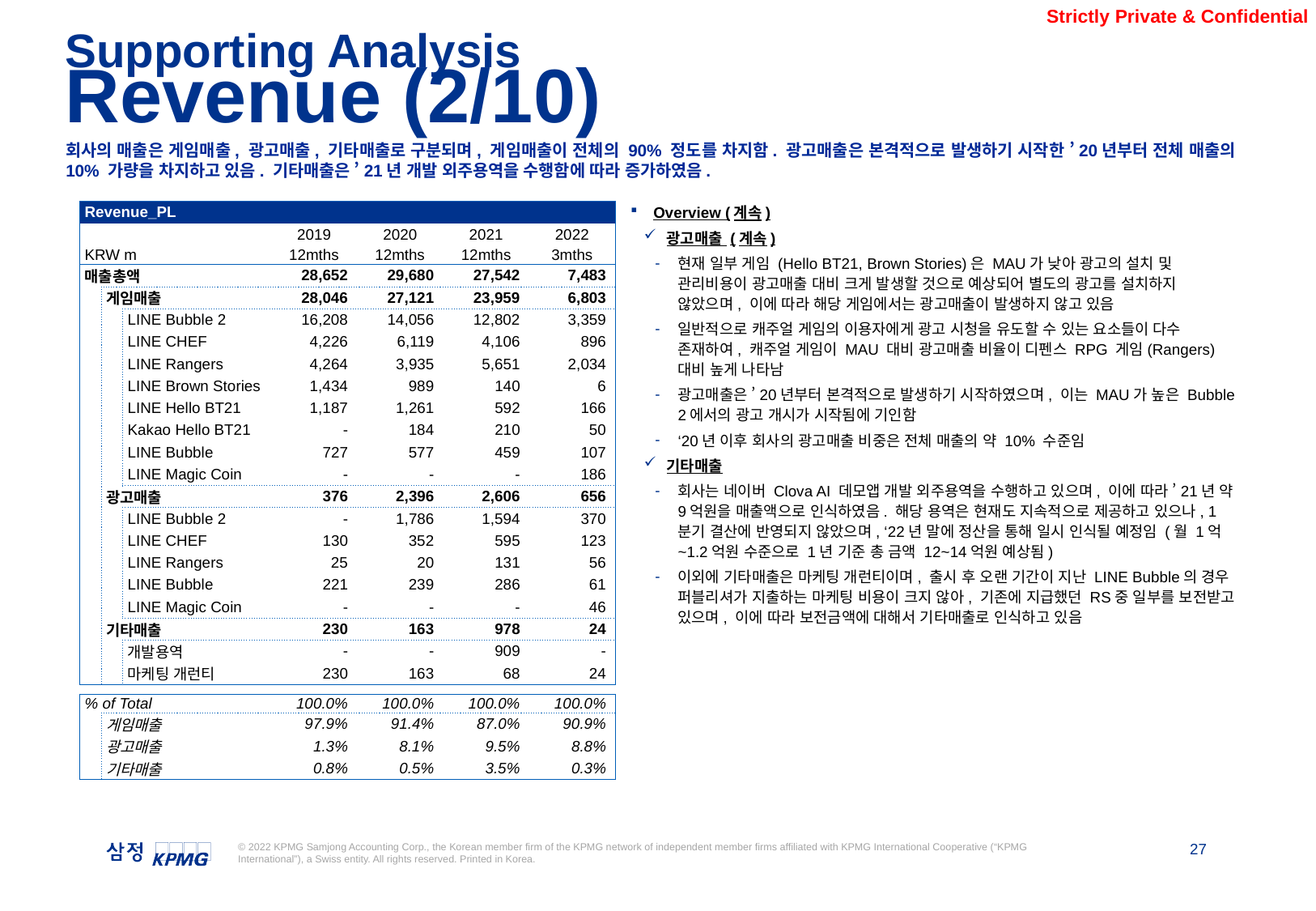

Supporting Analysis
Revenue (2/10)
회사의 매출은 게임매출, 광고매출, 기타매출로 구분되며, 게임매출이 전체의 90% 정도를 차지함. 광고매출은 본격적으로 발생하기 시작한 ’20년부터 전체 매출의 10% 가량을 차지하고 있음. 기타매출은 ’21년 개발 외주용역을 수행함에 따라 증가하였음.
| Revenue\_PL |  |  |  |  |  |  |
| --- | --- | --- | --- | --- | --- | --- |
|  |  |  | 2019 | 2020 | 2021 | 2022 |
| KRW m |  |  | 12mths | 12mths | 12mths | 3mths |
| 매출총액 |  |  | 28,652 | 29,680 | 27,542 | 7,483 |
|  | 게임매출 |  | 28,046 | 27,121 | 23,959 | 6,803 |
|  |  | LINE Bubble 2 | 16,208 | 14,056 | 12,802 | 3,359 |
|  |  | LINE CHEF | 4,226 | 6,119 | 4,106 | 896 |
|  |  | LINE Rangers | 4,264 | 3,935 | 5,651 | 2,034 |
|  |  | LINE Brown Stories | 1,434 | 989 | 140 | 6 |
|  |  | LINE Hello BT21 | 1,187 | 1,261 | 592 | 166 |
|  |  | Kakao Hello BT21 | - | 184 | 210 | 50 |
|  |  | LINE Bubble | 727 | 577 | 459 | 107 |
|  |  | LINE Magic Coin | - | - | - | 186 |
|  | 광고매출 |  | 376 | 2,396 | 2,606 | 656 |
|  |  | LINE Bubble 2 | - | 1,786 | 1,594 | 370 |
|  |  | LINE CHEF | 130 | 352 | 595 | 123 |
|  |  | LINE Rangers | 25 | 20 | 131 | 56 |
|  |  | LINE Bubble | 221 | 239 | 286 | 61 |
|  |  | LINE Magic Coin | - | - | - | 46 |
|  | 기타매출 |  | 230 | 163 | 978 | 24 |
|  |  | 개발용역 | - | - | 909 | - |
|  |  | 마케팅 개런티 | 230 | 163 | 68 | 24 |
|  |  |  |  |  |  |  |
| % of Total |  |  | 100.0% | 100.0% | 100.0% | 100.0% |
|  | 게임매출 |  | 97.9% | 91.4% | 87.0% | 90.9% |
|  | 광고매출 |  | 1.3% | 8.1% | 9.5% | 8.8% |
|  | 기타매출 |  | 0.8% | 0.5% | 3.5% | 0.3% |
Overview (계속)
광고매출 (계속)
현재 일부 게임 (Hello BT21, Brown Stories)은 MAU가 낮아 광고의 설치 및 관리비용이 광고매출 대비 크게 발생할 것으로 예상되어 별도의 광고를 설치하지 않았으며, 이에 따라 해당 게임에서는 광고매출이 발생하지 않고 있음
일반적으로 캐주얼 게임의 이용자에게 광고 시청을 유도할 수 있는 요소들이 다수 존재하여, 캐주얼 게임이 MAU 대비 광고매출 비율이 디펜스 RPG 게임(Rangers) 대비 높게 나타남
광고매출은 ’20년부터 본격적으로 발생하기 시작하였으며, 이는 MAU가 높은 Bubble 2에서의 광고 개시가 시작됨에 기인함
‘20년 이후 회사의 광고매출 비중은 전체 매출의 약 10% 수준임
기타매출
회사는 네이버 Clova AI 데모앱 개발 외주용역을 수행하고 있으며, 이에 따라 ’21년 약 9억원을 매출액으로 인식하였음. 해당 용역은 현재도 지속적으로 제공하고 있으나, 1분기 결산에 반영되지 않았으며, ‘22년 말에 정산을 통해 일시 인식될 예정임 (월 1억~1.2억원 수준으로 1년 기준 총 금액 12~14억원 예상됨)
이외에 기타매출은 마케팅 개런티이며, 출시 후 오랜 기간이 지난 LINE Bubble의 경우 퍼블리셔가 지출하는 마케팅 비용이 크지 않아, 기존에 지급했던 RS중 일부를 보전받고 있으며, 이에 따라 보전금액에 대해서 기타매출로 인식하고 있음